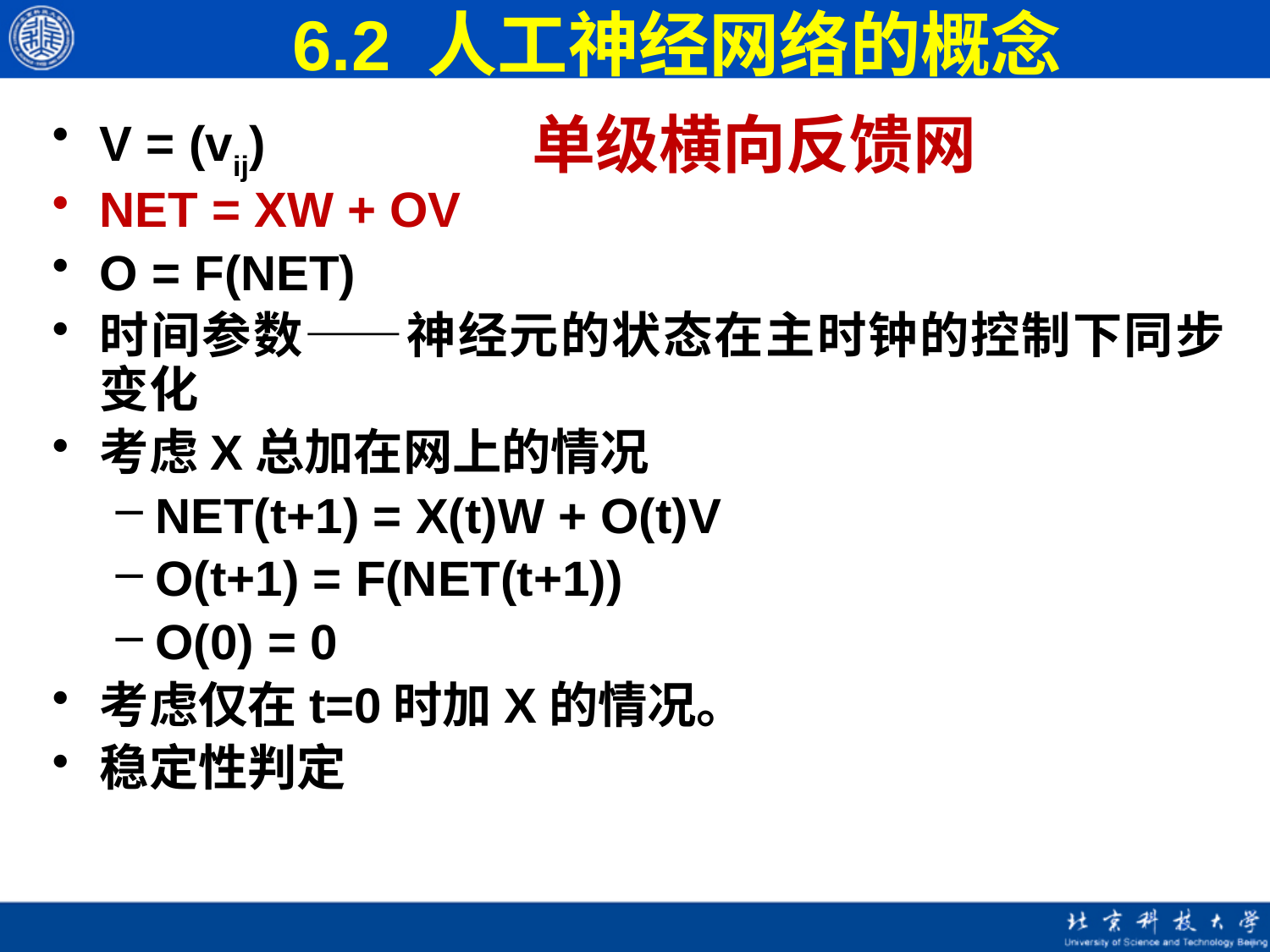

6.2 人工神经网络的概念
V = (vij)
NET = XW + OV
O = F(NET)
时间参数——神经元的状态在主时钟的控制下同步变化
考虑X总加在网上的情况
NET(t+1) = X(t)W + O(t)V
O(t+1) = F(NET(t+1))
O(0) = 0
考虑仅在t=0时加X的情况。
稳定性判定
# 单级横向反馈网